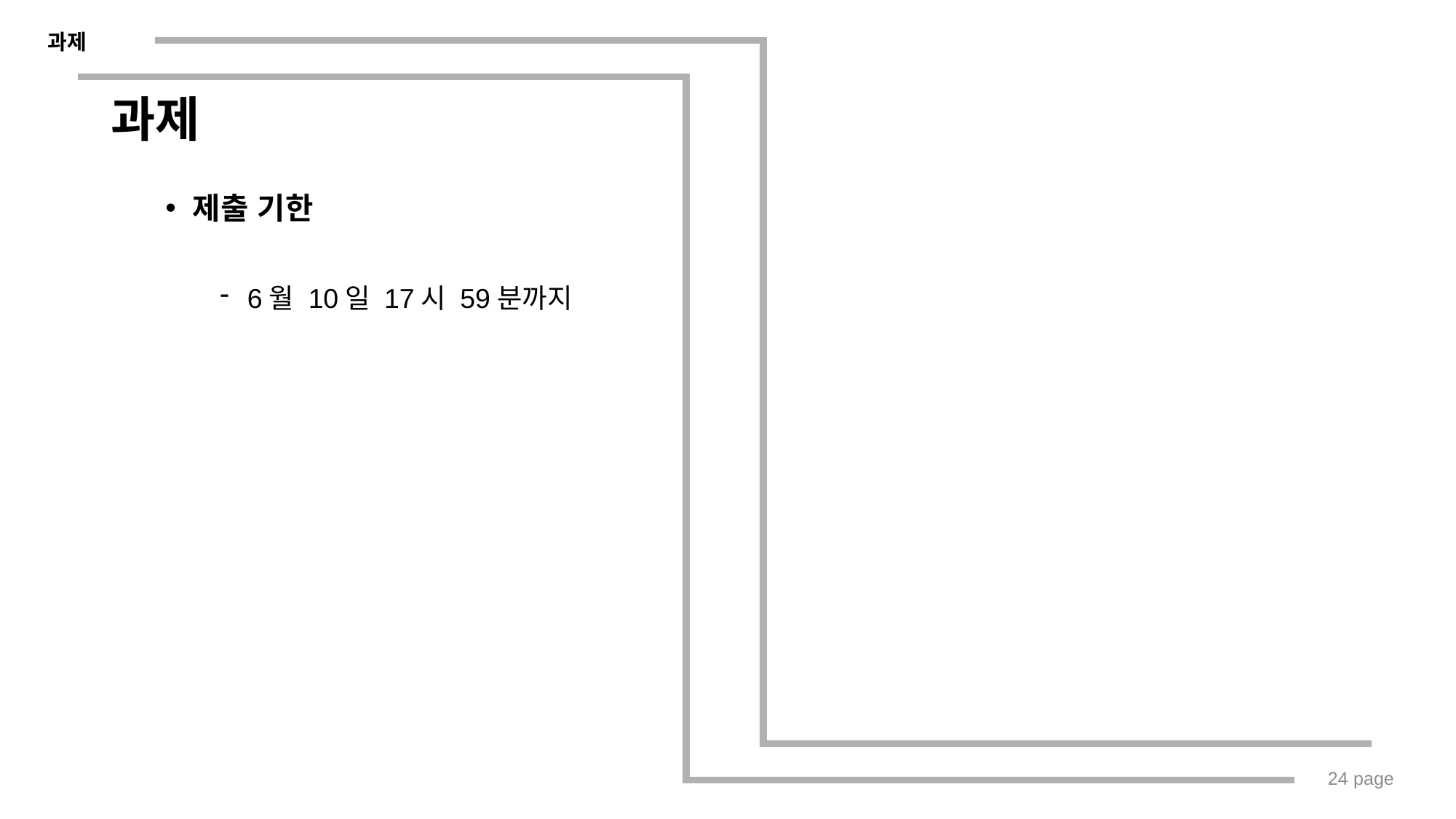

과제
# 과제
제출 기한

6월 10일 17시 59분까지

24 page